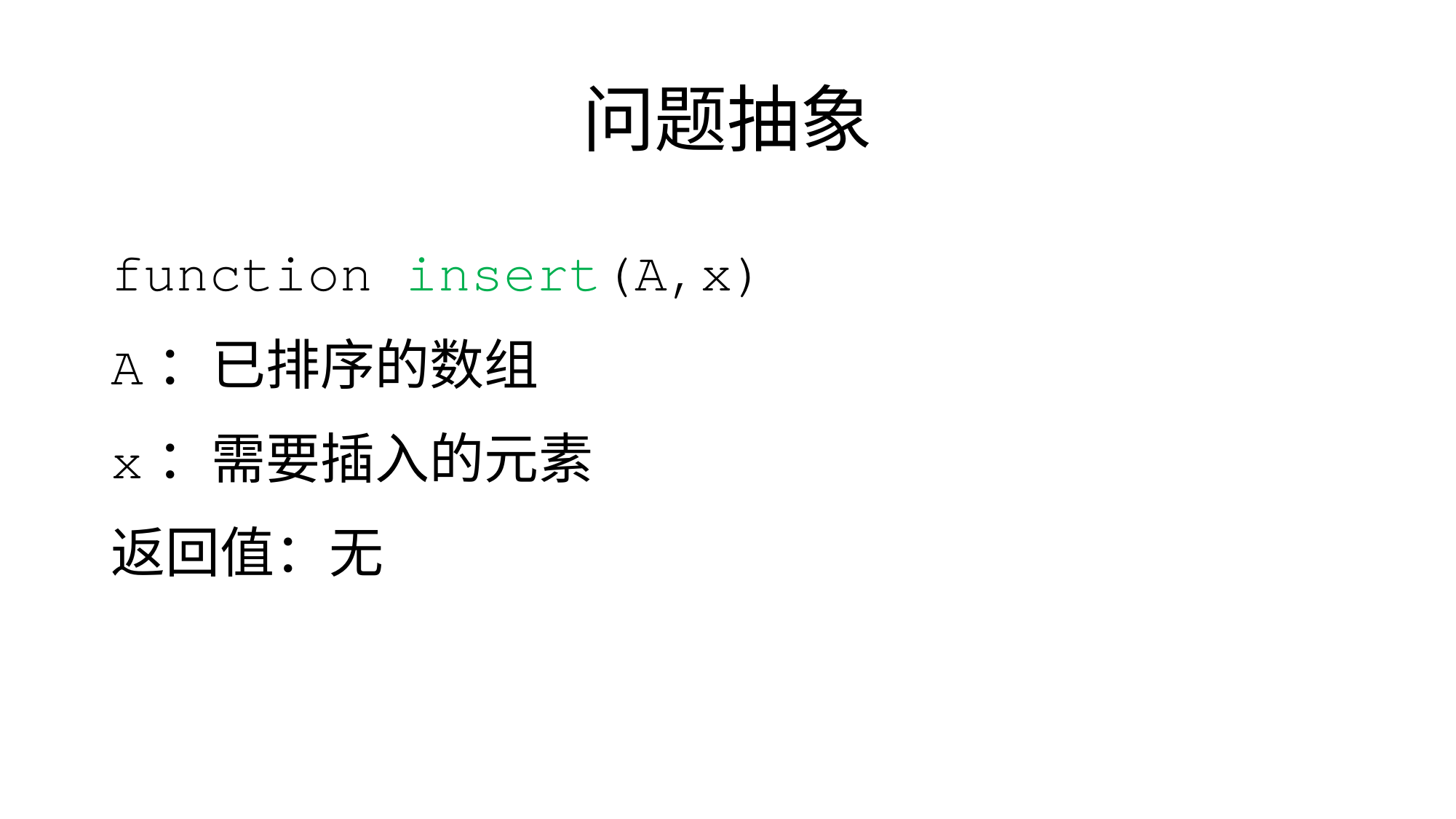

# 问题抽象
function insert(A,x)
A：已排序的数组
x：需要插入的元素
返回值：无